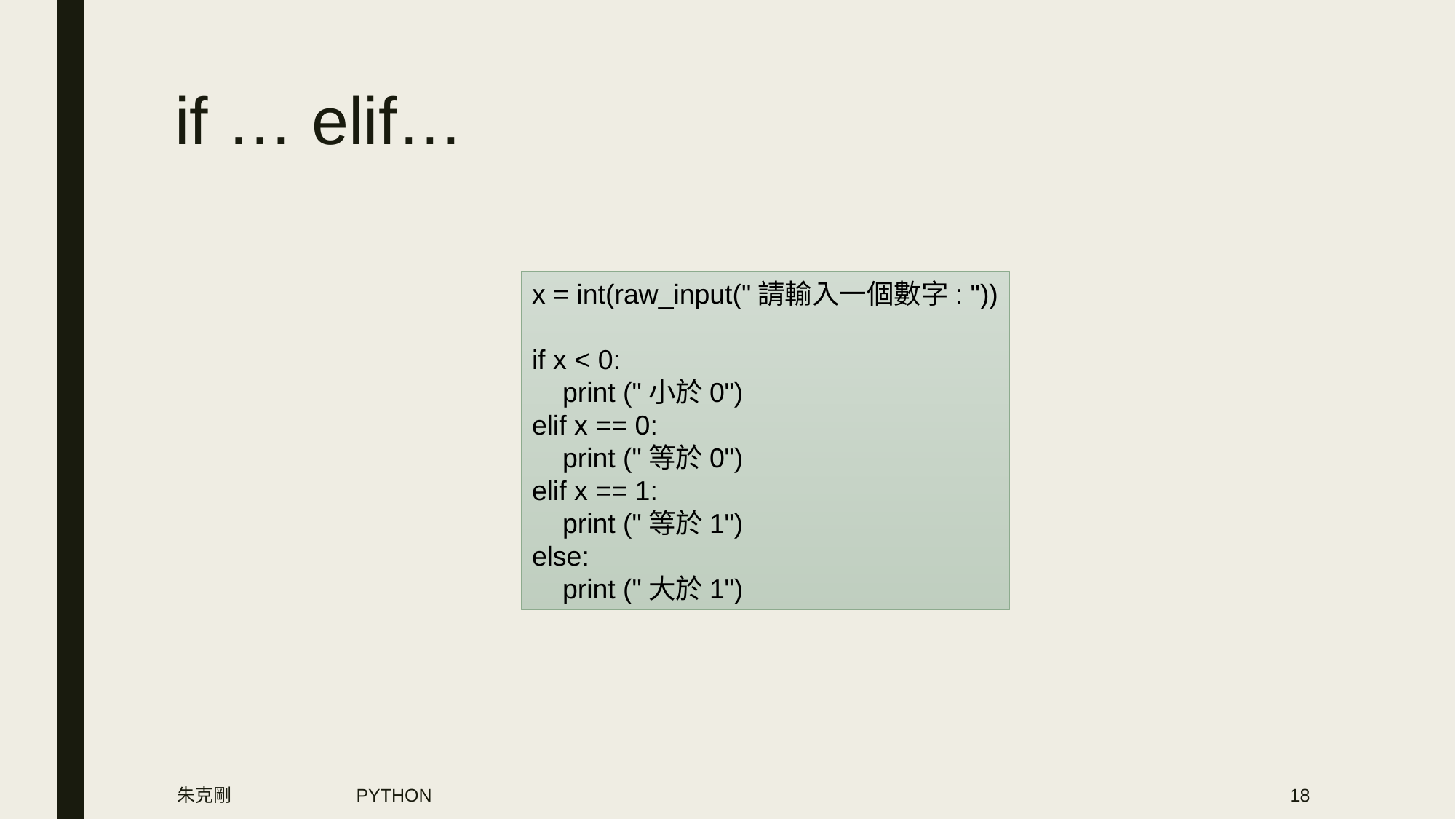

# if … elif…
x = int(raw_input("請輸入一個數字: "))

if x < 0:
    print ("小於0")
elif x == 0:
    print ("等於0")
elif x == 1:
    print ("等於1")
else:
    print ("大於1")
朱克剛
PYTHON
18